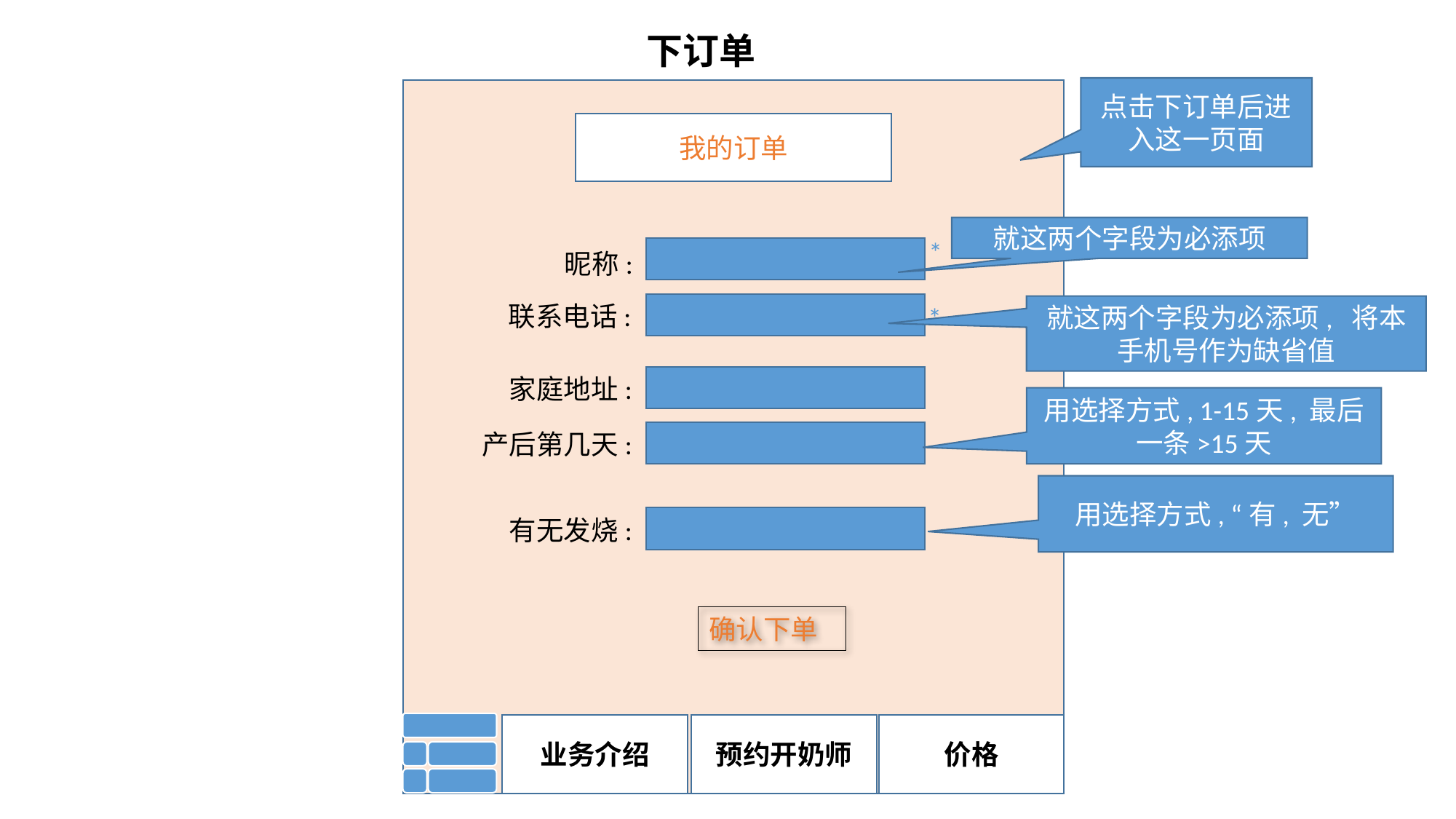

下订单
点击下订单后进入这一页面

我的订单
就这两个字段为必添项
*

昵称:

联系电话:

*
就这两个字段为必添项,  将本手机号作为缺省值

家庭地址:
用选择方式, 1-15天, 最后一条>15天

产后第几天:
用选择方式, “有, 无”

有无发烧:
确认下单

价格
预约开奶师
业务介绍